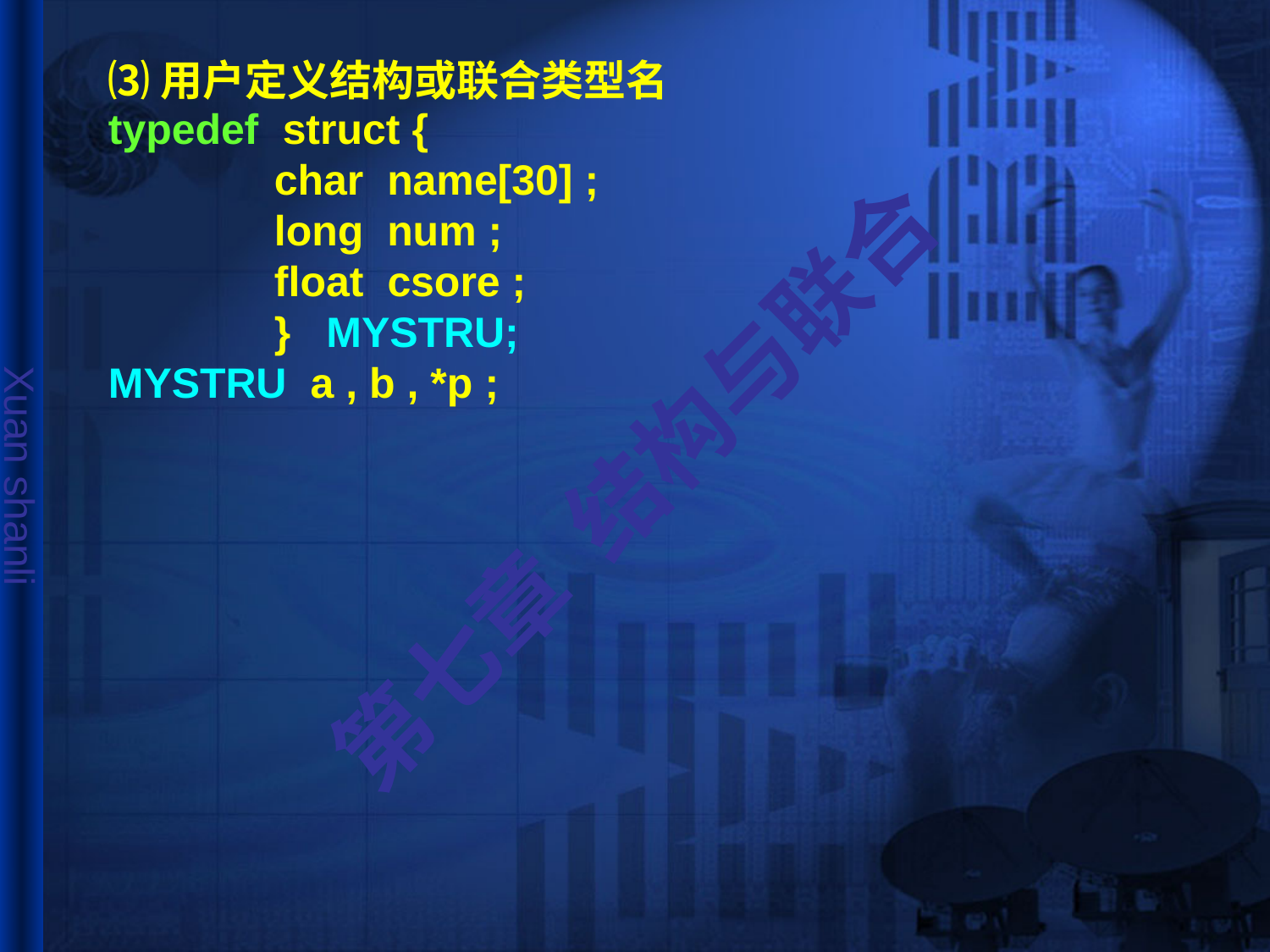

# ⑶用户定义结构或联合类型名
typedef  struct {
              char  name[30] ;
              long  num ;
              float  csore ;
              }   MYSTRU;
MYSTRU  a , b , *p ;